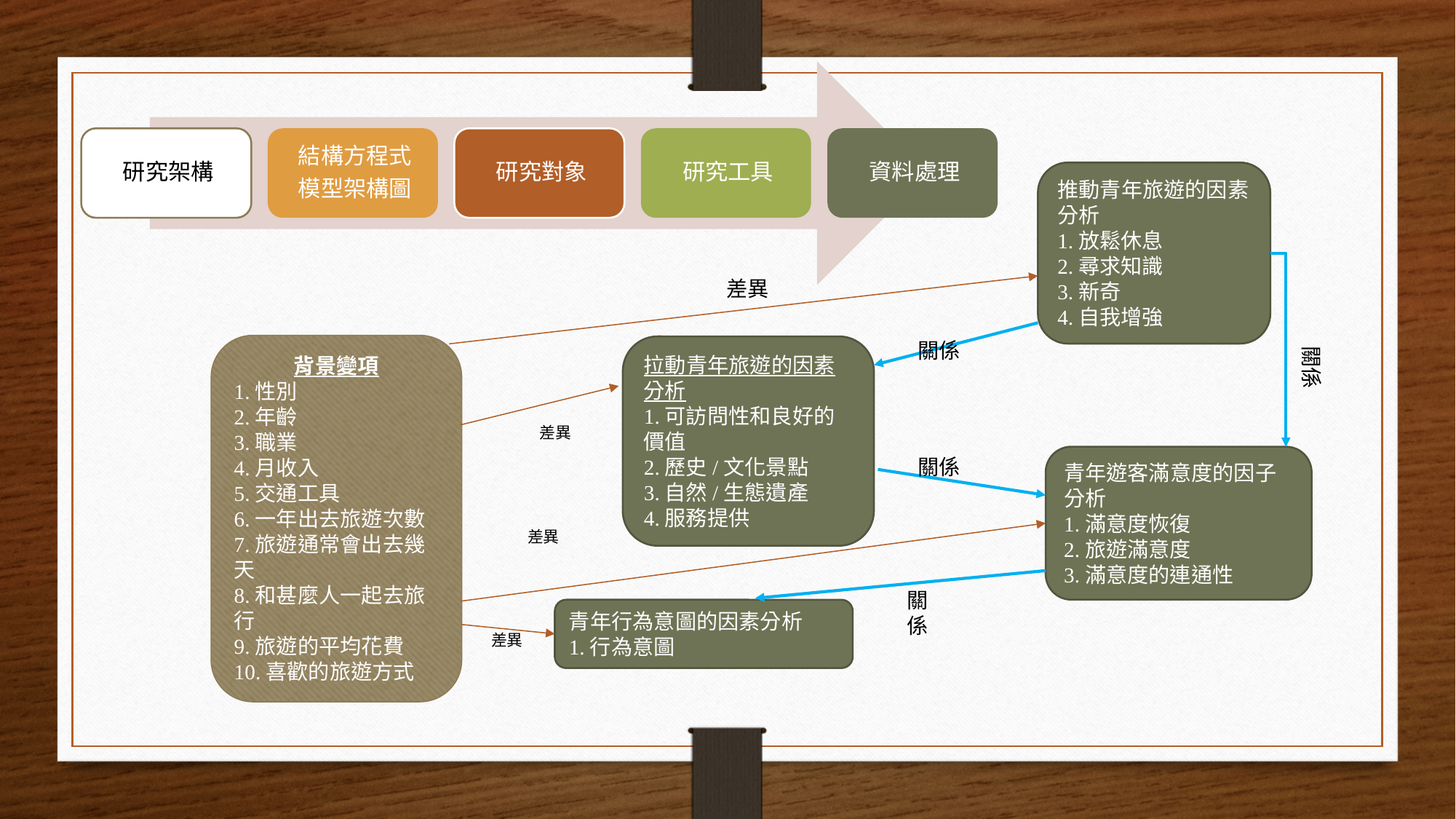

研究架構
結構方程式
模型架構圖
研究對象
研究工具
資料處理
推動青年旅遊的因素分析
1.放鬆休息
2.尋求知識
3.新奇
4.自我增強

差異
關係
背景變項
1.性別
2.年齡
3.職業
4.月收入
5.交通工具
6.一年出去旅遊次數
7.旅遊通常會出去幾天
8.和甚麼人一起去旅行
9.旅遊的平均花費
10.喜歡的旅遊方式
關係
拉動青年旅遊的因素分析
1.可訪問性和良好的價值
2.歷史/文化景點
3.自然/生態遺產
4.服務提供
青年遊客滿意度的因子分析
1.滿意度恢復
2.旅遊滿意度
3.滿意度的連通性
關係
關係
青年行為意圖的因素分析
1.行為意圖
差異
差異
差異